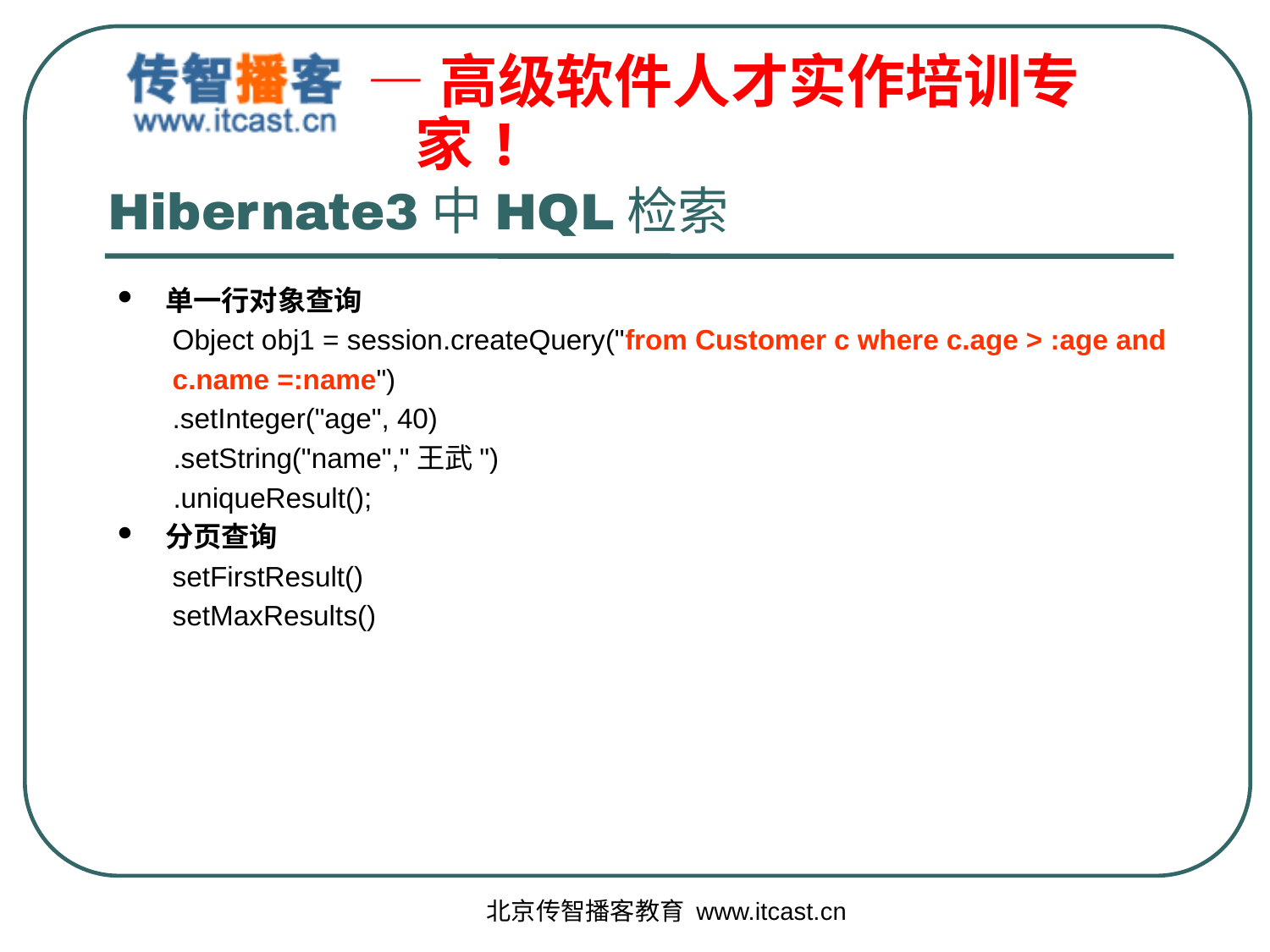

# Hibernate3中HQL检索
单一行对象查询
       Object obj1 = session.createQuery("from Customer c where c.age > :age and
       c.name =:name")
       .setInteger("age", 40)
	 .setString("name","王武")
	 .uniqueResult();
分页查询
       setFirstResult()
       setMaxResults()

北京传智播客教育 www.itcast.cn